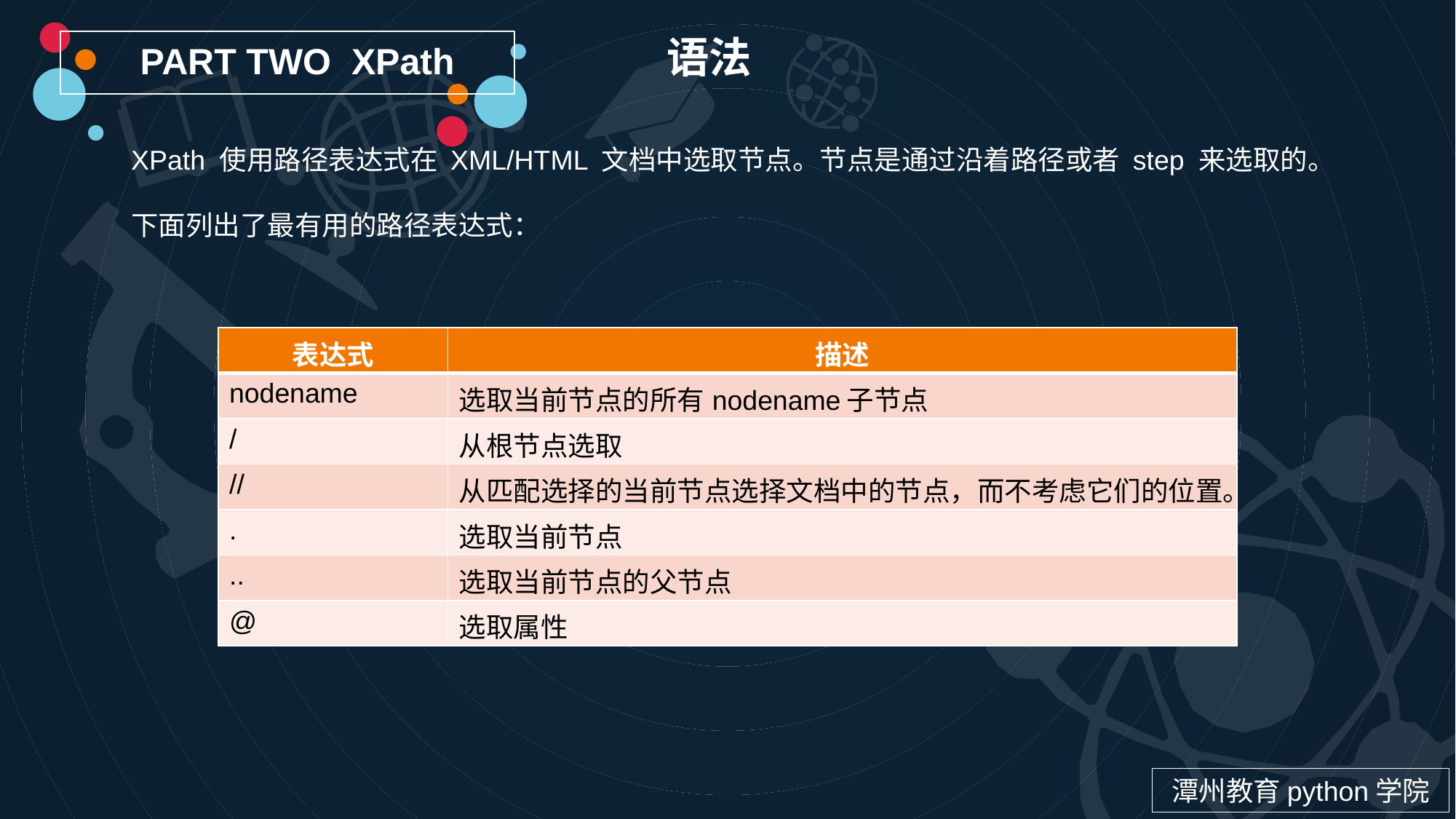

PART TWO  XPath
语法
XPath 使用路径表达式在 XML/HTML 文档中选取节点。节点是通过沿着路径或者 step 来选取的。

下面列出了最有用的路径表达式：
| 表达式 | 描述 |
| --- | --- |
| nodename | 选取当前节点的所有nodename子节点 |
| / | 从根节点选取 |
| // | 从匹配选择的当前节点选择文档中的节点，而不考虑它们的位置。 |
| . | 选取当前节点 |
| .. | 选取当前节点的父节点 |
| @ | 选取属性 |
潭州教育python学院